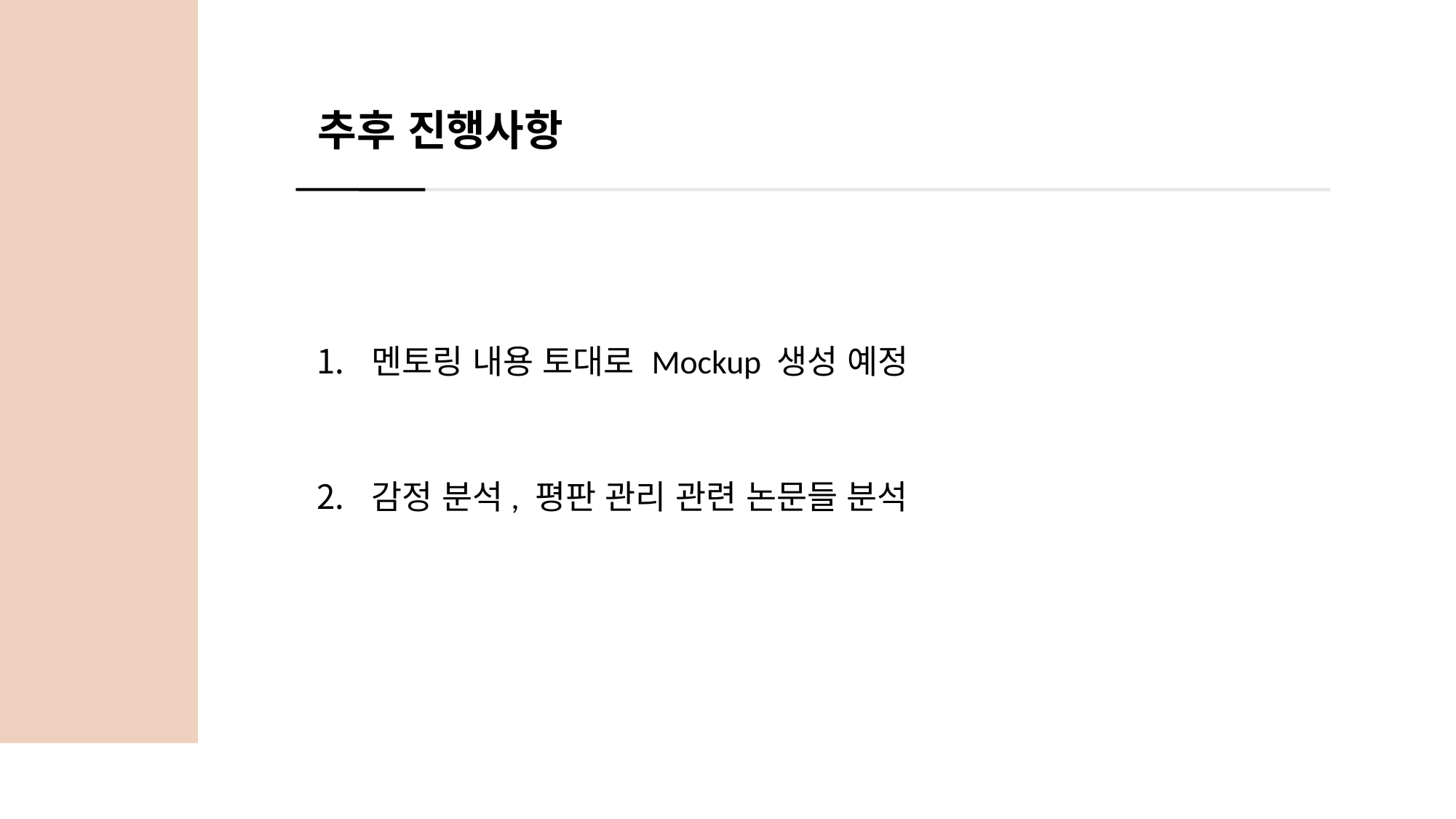

추후 진행사항

멘토링 내용 토대로 Mockup 생성 예정

감정 분석, 평판 관리 관련 논문들 분석